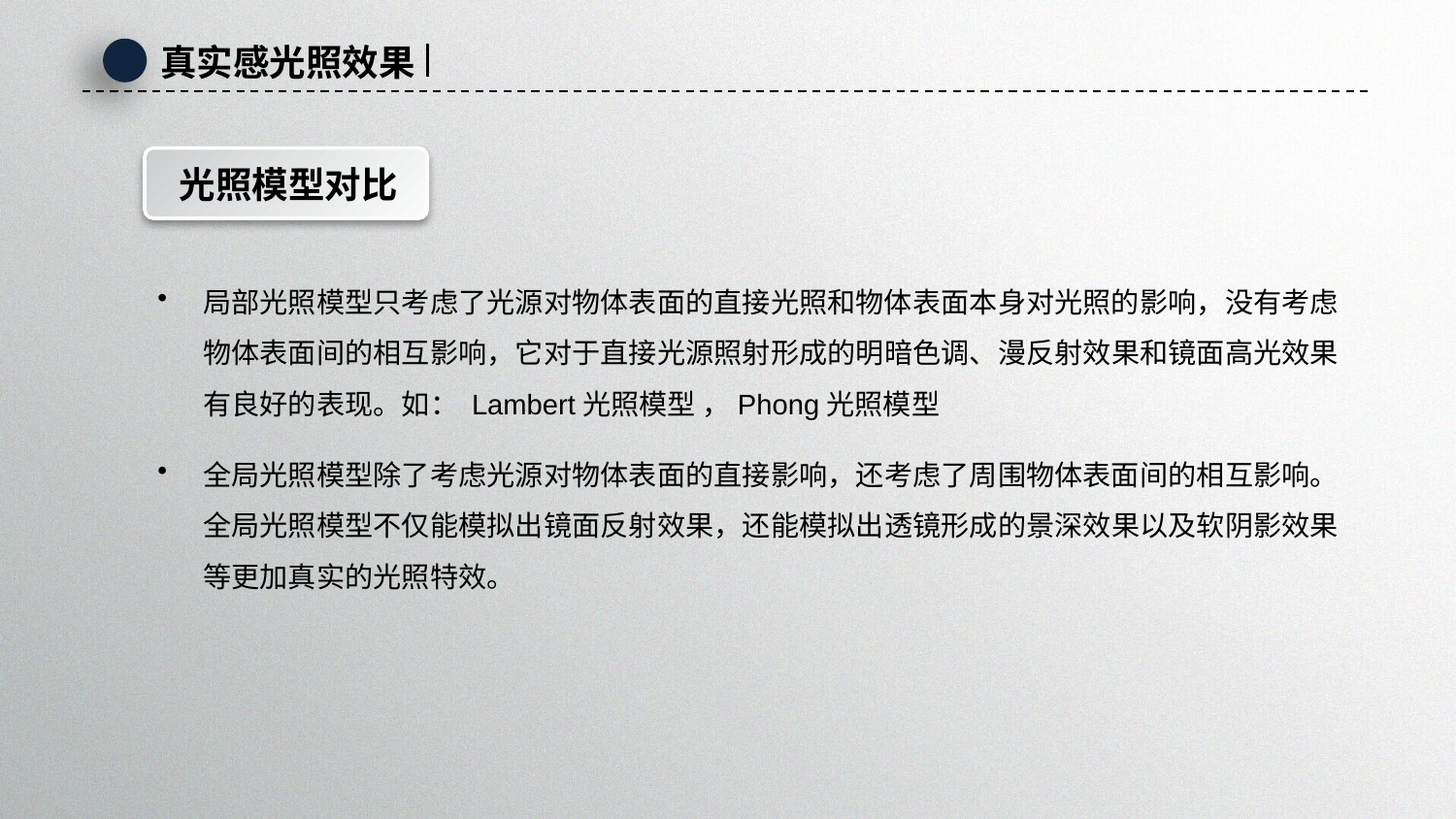

真实感光照效果

光照模型对比
局部光照模型只考虑了光源对物体表面的直接光照和物体表面本身对光照的影响，没有考虑物体表面间的相互影响，它对于直接光源照射形成的明暗色调、漫反射效果和镜面高光效果有良好的表现。如： Lambert光照模型 ，Phong光照模型
全局光照模型除了考虑光源对物体表面的直接影响，还考虑了周围物体表面间的相互影响。全局光照模型不仅能模拟出镜面反射效果，还能模拟出透镜形成的景深效果以及软阴影效果等更加真实的光照特效。